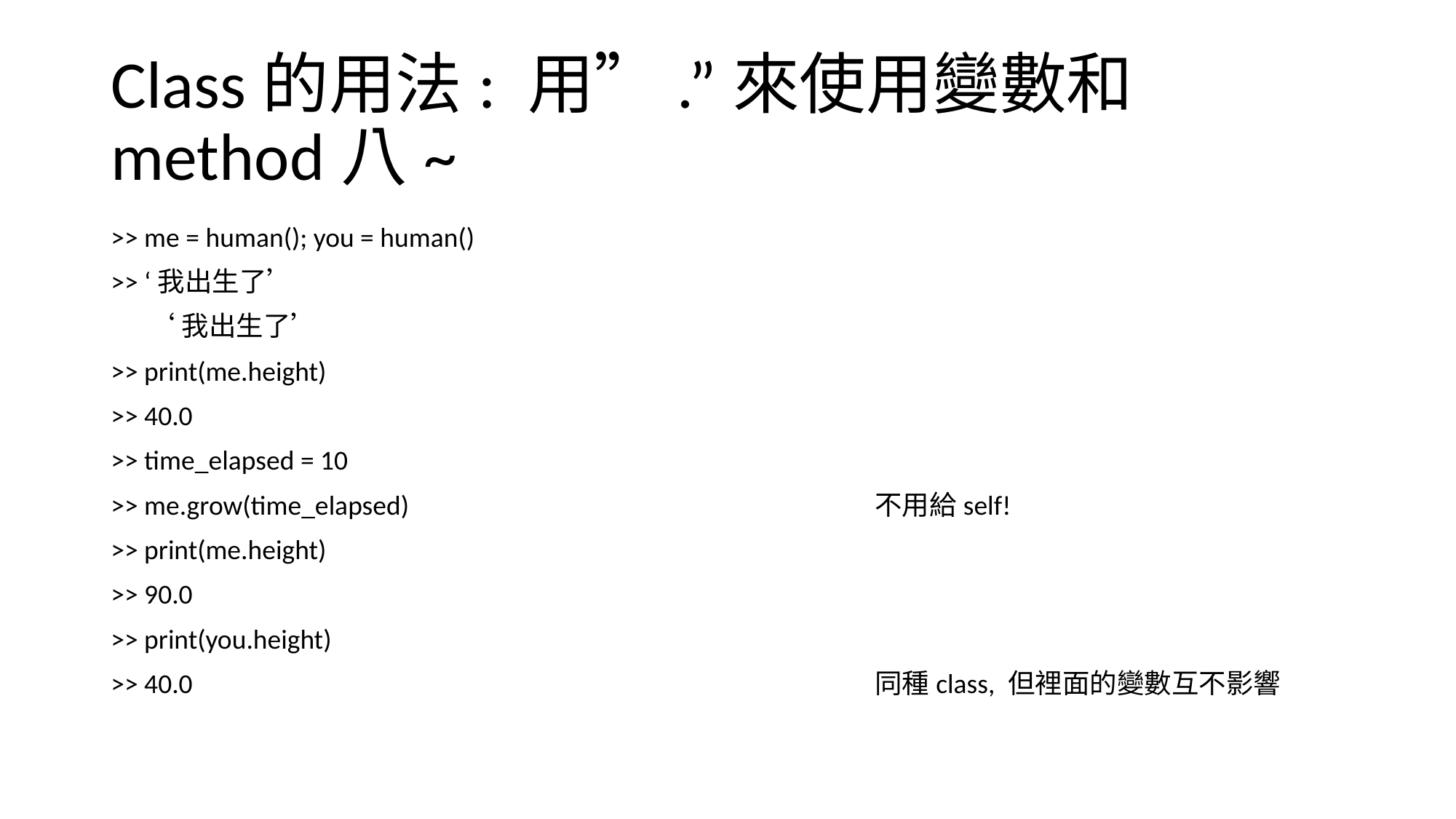

# Class的用法: 用”.”來使用變數和method八~
>> me = human(); you = human()
>> ‘我出生了’
      ‘我出生了’
>> print(me.height)
>> 40.0
>> time_elapsed = 10
>> me.grow(time_elapsed)					不用給self!
>> print(me.height)
>> 90.0
>> print(you.height)
>> 40.0							同種class, 但裡面的變數互不影響